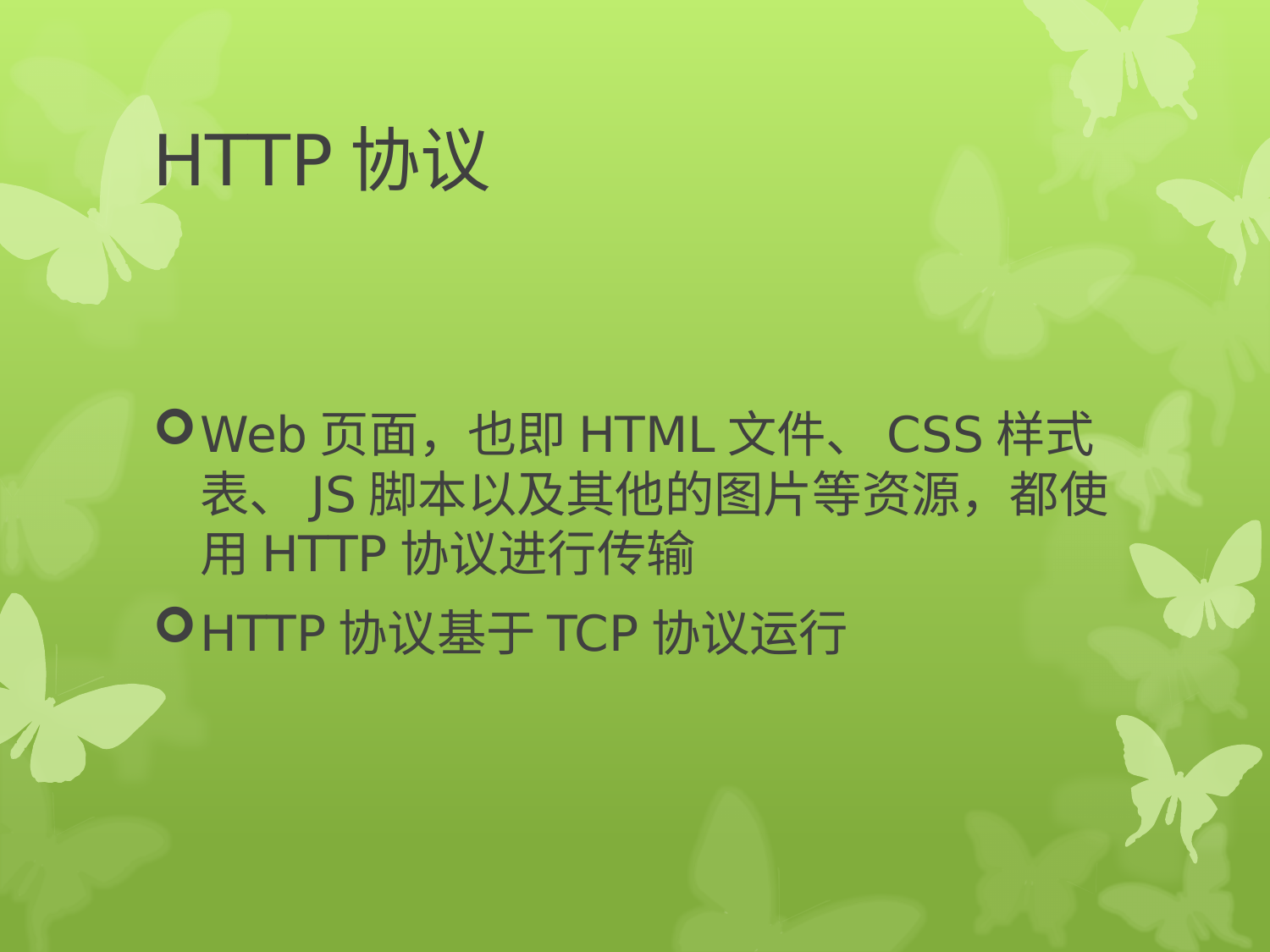

# HTTP协议
Web页面，也即HTML文件、CSS样式表、JS脚本以及其他的图片等资源，都使用HTTP协议进行传输
HTTP协议基于TCP协议运行